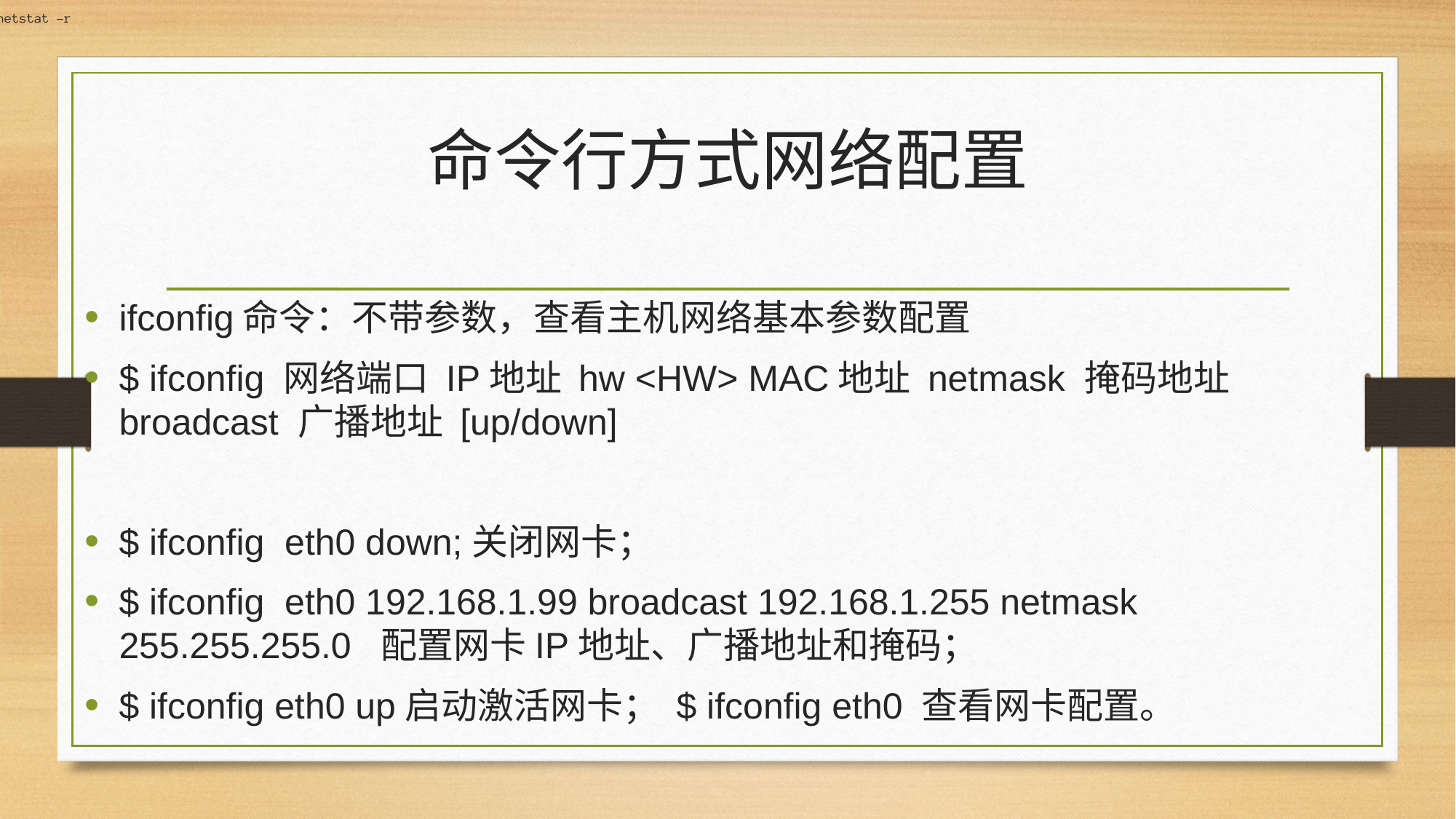

netstat -r
命令行方式网络配置
ifconfig命令：不带参数，查看主机网络基本参数配置
$ ifconfig 网络端口 IP地址 hw <HW> MAC地址 netmask 掩码地址 broadcast 广播地址 [up/down]

$ ifconfig  eth0 down;关闭网卡；
$ ifconfig  eth0 192.168.1.99 broadcast 192.168.1.255 netmask 255.255.255.0  配置网卡IP地址、广播地址和掩码；
$ ifconfig eth0 up启动激活网卡； $ ifconfig eth0 查看网卡配置。